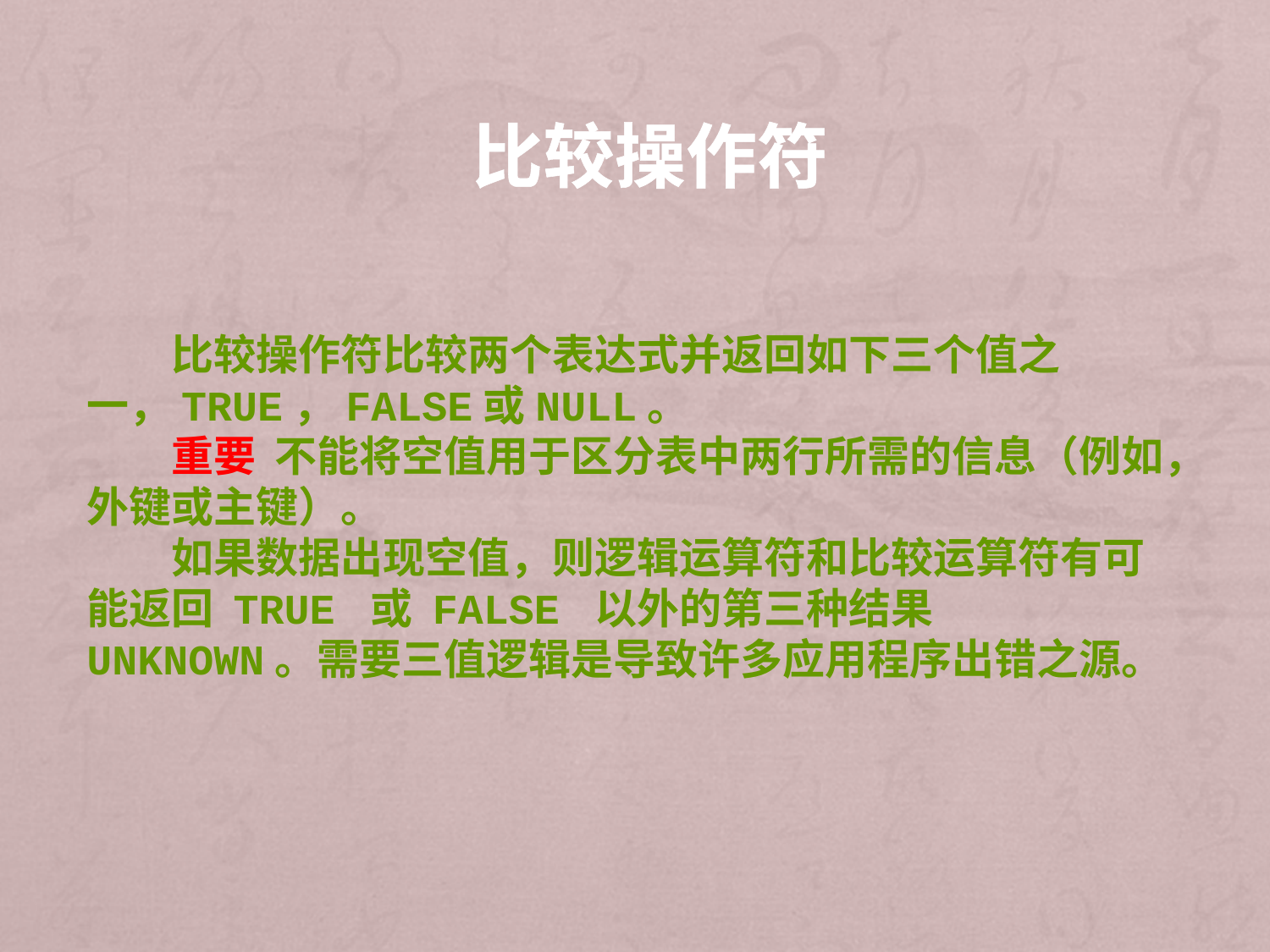

# 比较操作符
　　比较操作符比较两个表达式并返回如下三个值之一，TRUE，FALSE或NULL。
　　重要  不能将空值用于区分表中两行所需的信息（例如，外键或主键）。
　　如果数据出现空值，则逻辑运算符和比较运算符有可能返回 TRUE 或 FALSE 以外的第三种结果 UNKNOWN。需要三值逻辑是导致许多应用程序出错之源。